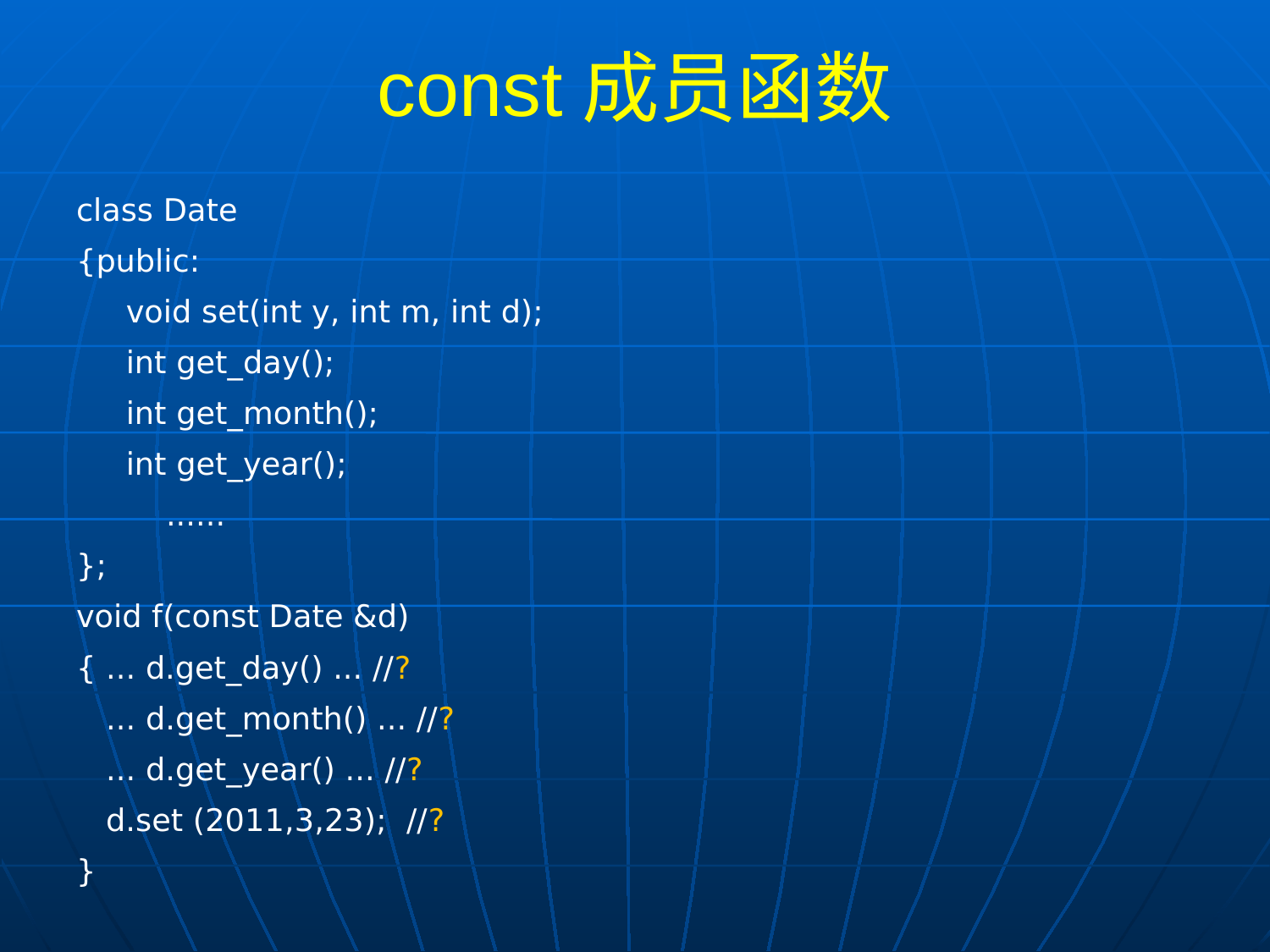

# const成员函数
class Date
{public:
     void set(int y, int m, int d);
     int get_day();
     int get_month();
     int get_year();
	  ......
};
void f(const Date &d)
{ ... d.get_day() ... //?
   ... d.get_month() ... //?
   ... d.get_year() ... //?
   d.set (2011,3,23);  //?
}